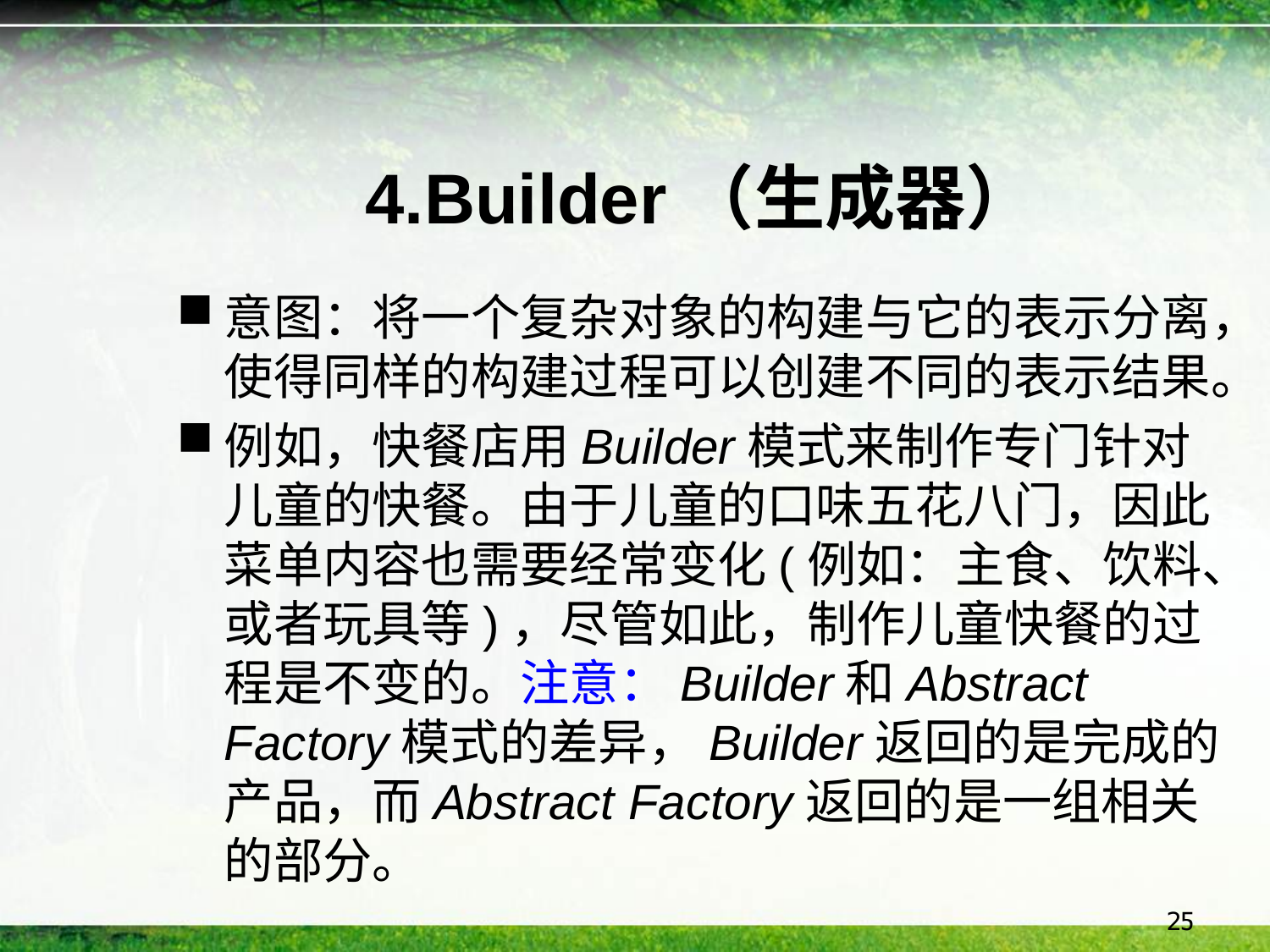

# 4.Builder（生成器）
意图：将一个复杂对象的构建与它的表示分离，使得同样的构建过程可以创建不同的表示结果。
例如，快餐店用Builder模式来制作专门针对儿童的快餐。由于儿童的口味五花八门，因此菜单内容也需要经常变化(例如：主食、饮料、或者玩具等)，尽管如此，制作儿童快餐的过程是不变的。注意：Builder和Abstract Factory模式的差异，Builder返回的是完成的产品，而Abstract Factory返回的是一组相关的部分。
25